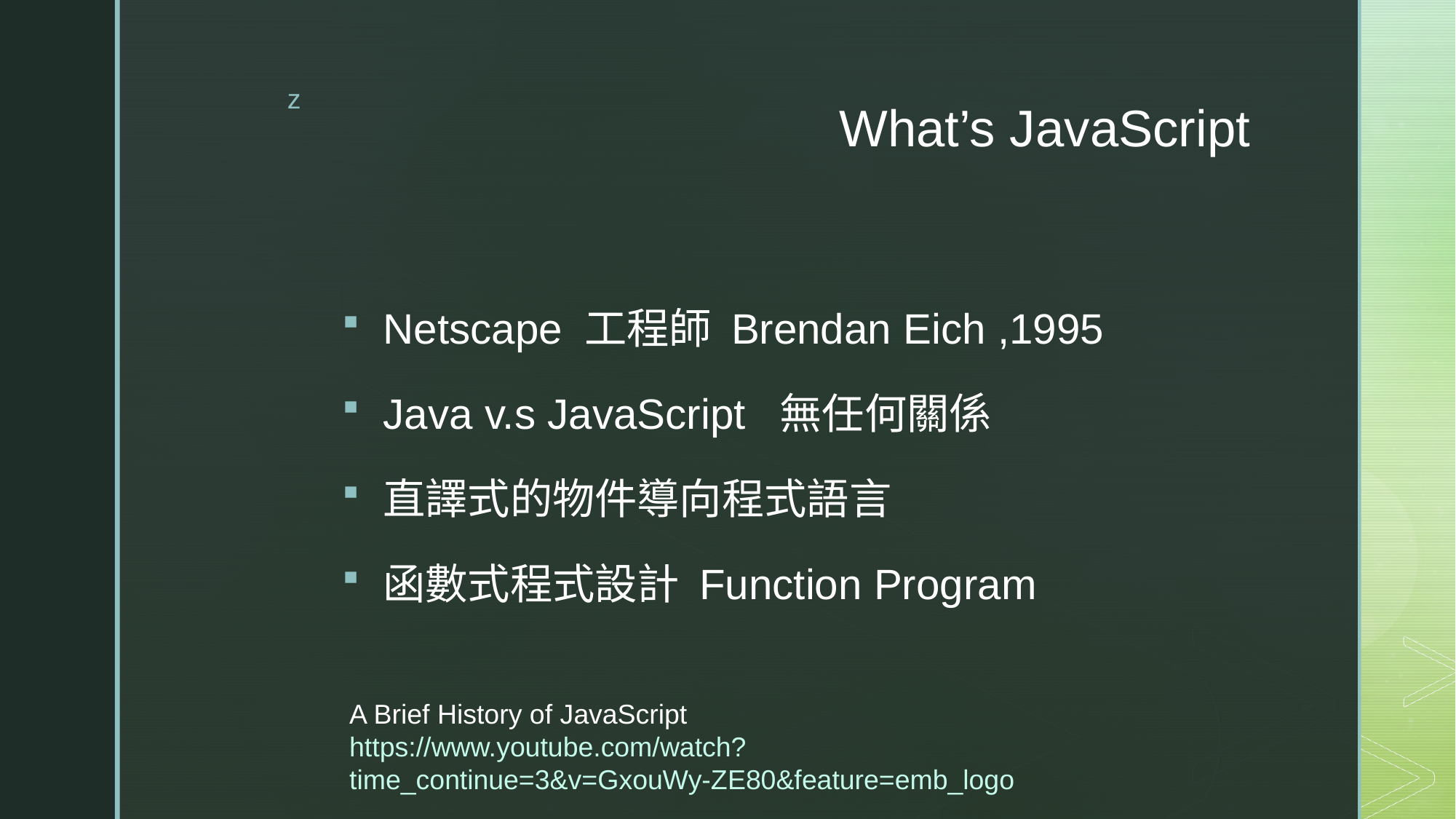

# What’s JavaScript
Netscape 工程師 Brendan Eich ,1995
Java v.s JavaScript  無任何關係
直譯式的物件導向程式語言
函數式程式設計 Function Program

A Brief History of JavaScript
https://www.youtube.com/watch?time_continue=3&v=GxouWy-ZE80&feature=emb_logo